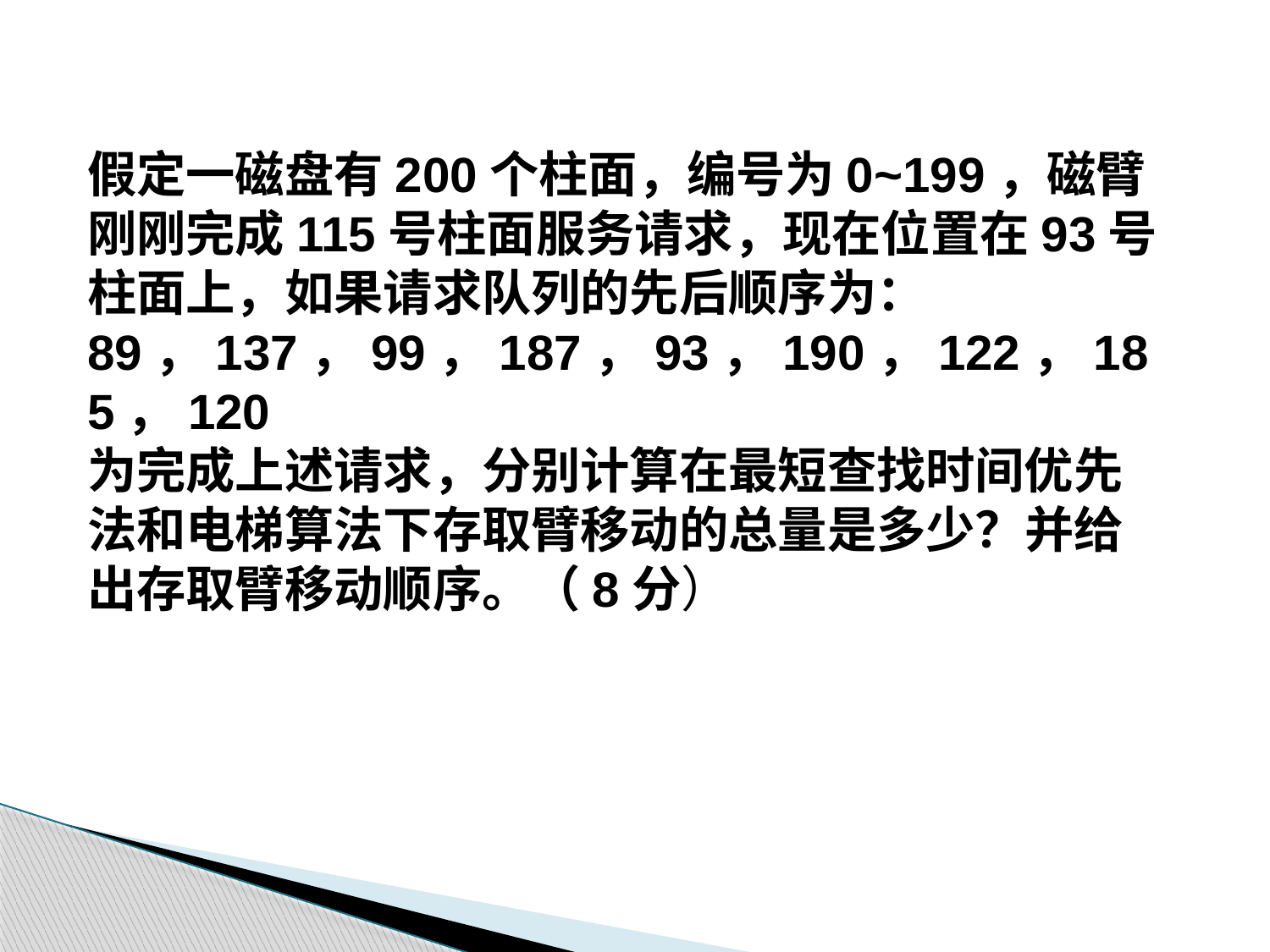

假定一磁盘有200个柱面，编号为0~199，磁臂刚刚完成115号柱面服务请求，现在位置在93号柱面上，如果请求队列的先后顺序为：
89，137，99，187，93，190，122，185，120
为完成上述请求，分别计算在最短查找时间优先法和电梯算法下存取臂移动的总量是多少？并给出存取臂移动顺序。（8分）